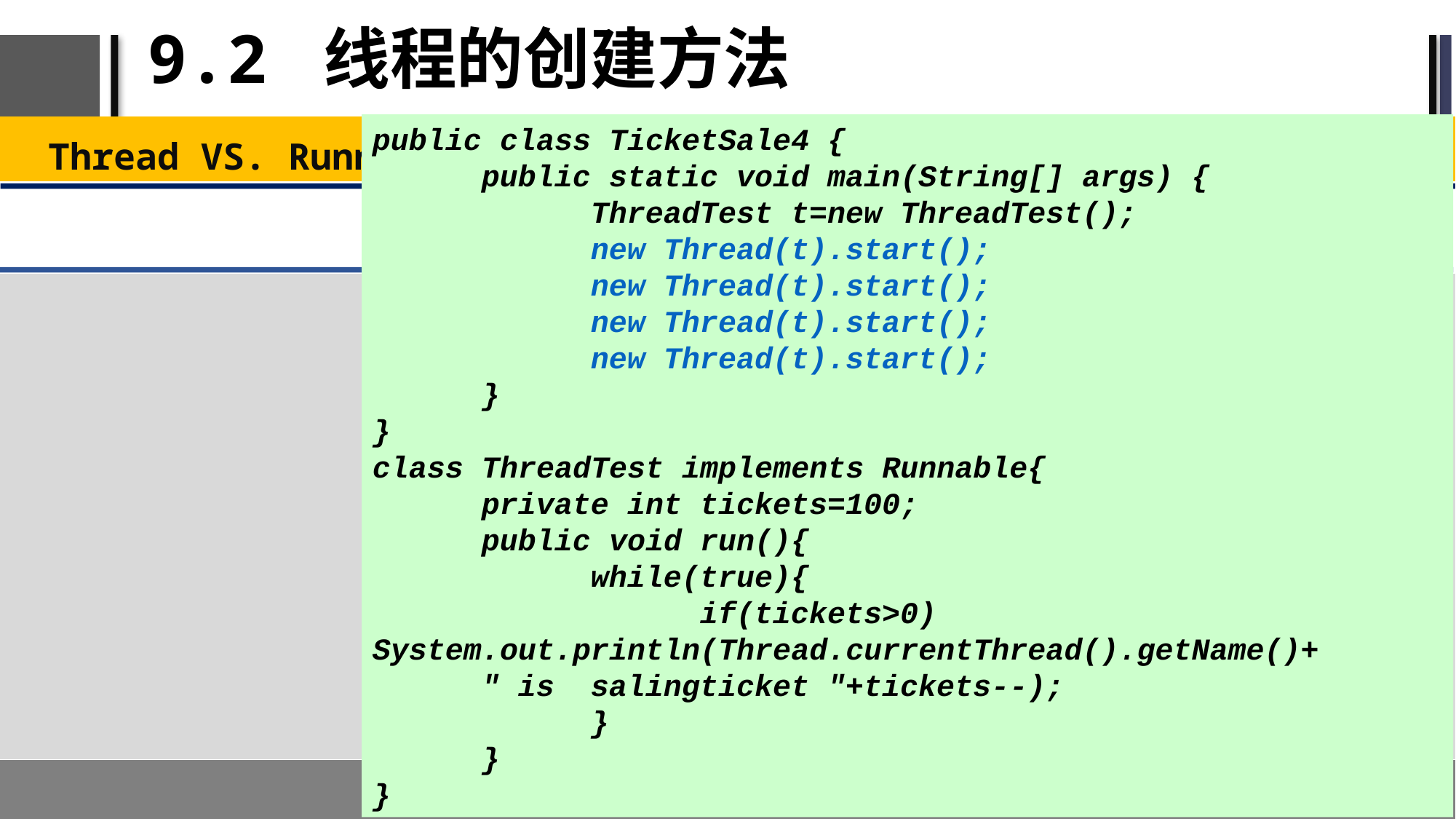

# 9.2 线程的创建方法
public class TicketSale4 {
	public static void main(String[] args) {
		ThreadTest t=new ThreadTest();
		new Thread(t).start();
		new Thread(t).start();
		new Thread(t).start();
		new Thread(t).start();
	}
}
class ThreadTest implements Runnable{
	private int tickets=100;
	public void run(){
		while(true){
			if(tickets>0)			System.out.println(Thread.currentThread().getName()+		" is 	salingticket "+tickets--);
		}
	}
}

Thread VS. Runnable